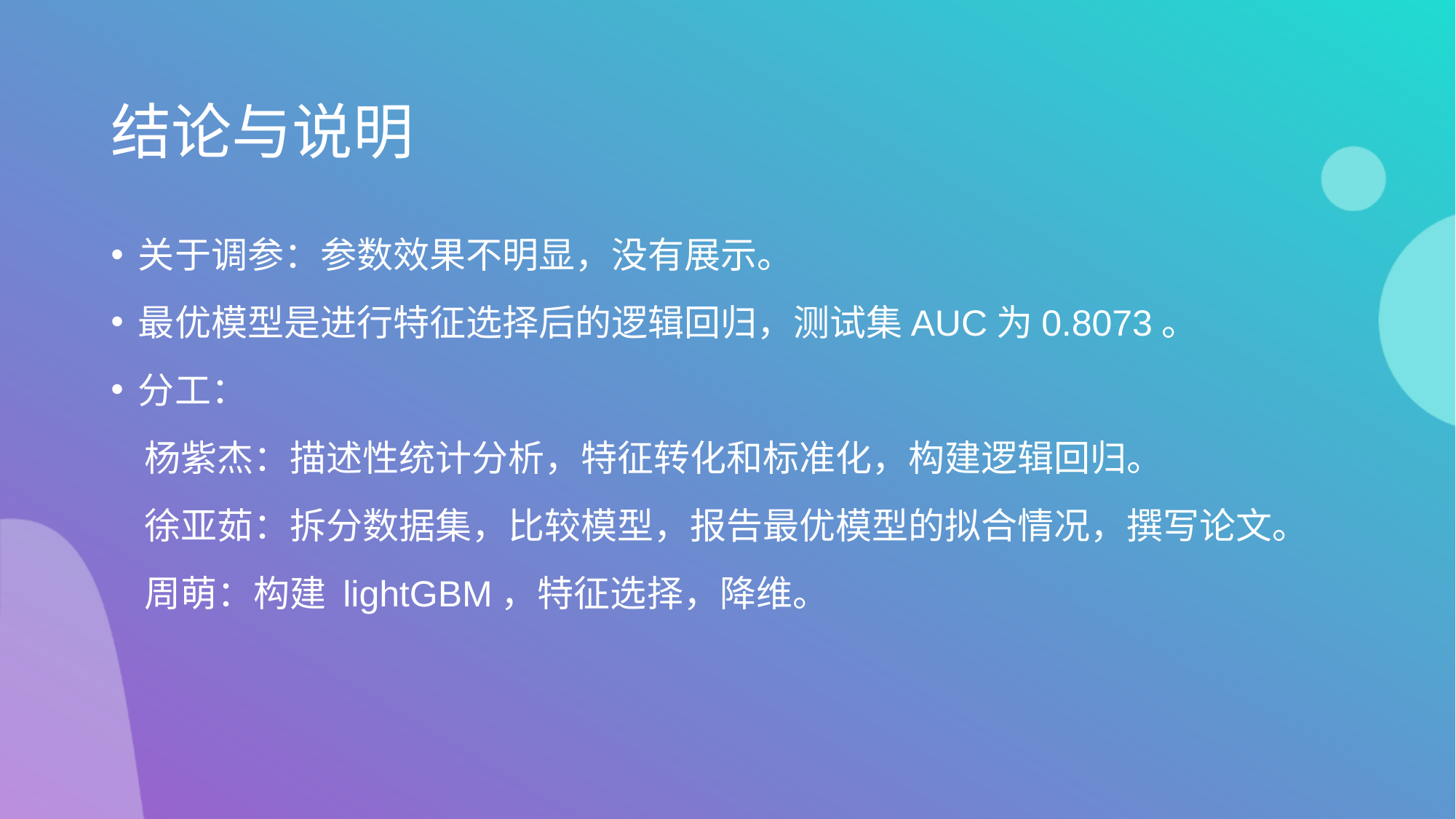

# 结论与说明
关于调参：参数效果不明显，没有展示。
最优模型是进行特征选择后的逻辑回归，测试集AUC为0.8073。
分工：
   杨紫杰：描述性统计分析，特征转化和标准化，构建逻辑回归。
   徐亚茹：拆分数据集，比较模型，报告最优模型的拟合情况，撰写论文。
   周萌：构建 lightGBM，特征选择，降维。